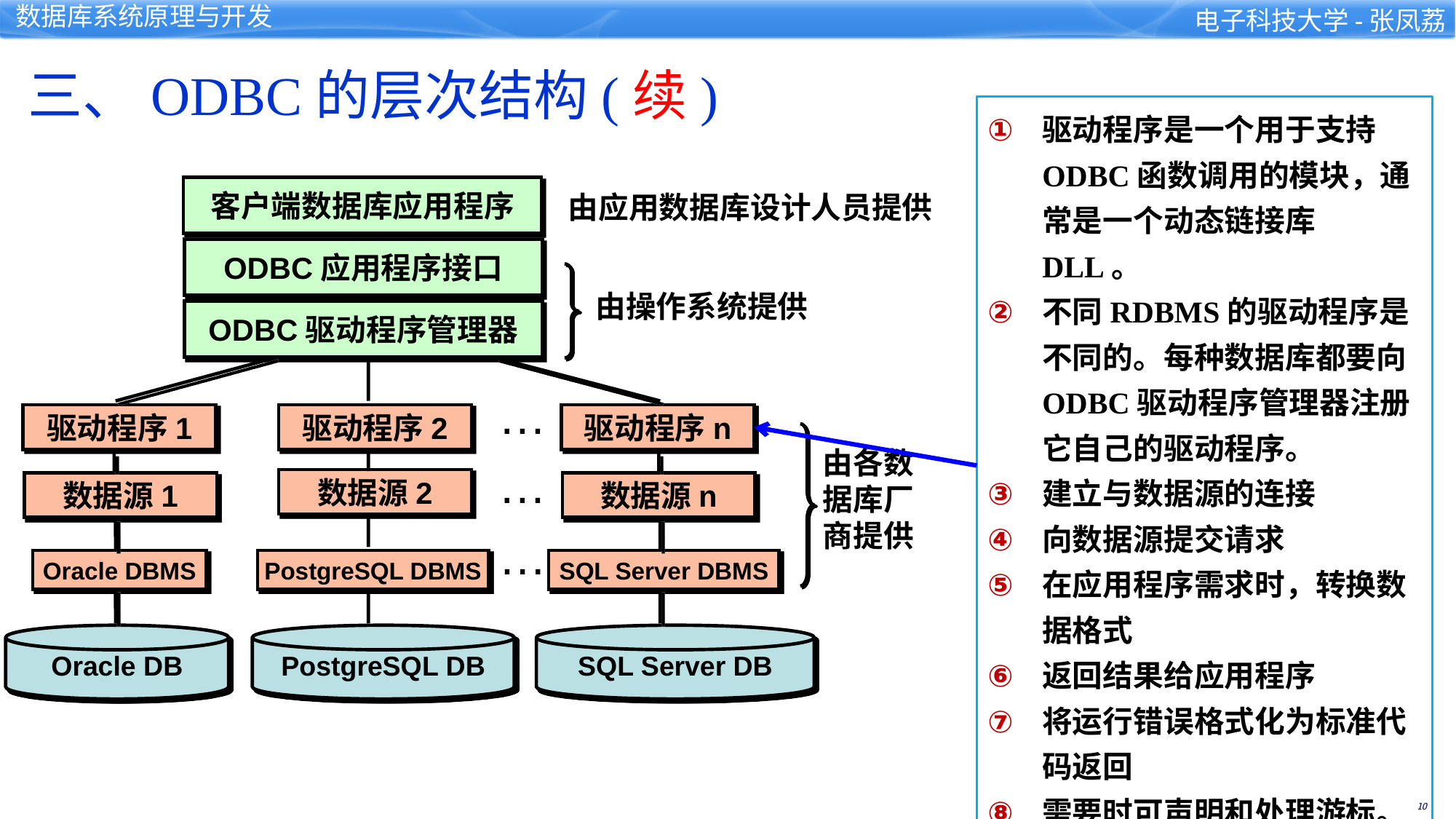

三、ODBC的层次结构(续)
驱动程序是一个用于支持ODBC函数调用的模块，通常是一个动态链接库DLL。
不同RDBMS的驱动程序是不同的。每种数据库都要向ODBC驱动程序管理器注册它自己的驱动程序。
建立与数据源的连接
向数据源提交请求
在应用程序需求时，转换数据格式
返回结果给应用程序
将运行错误格式化为标准代码返回
需要时可声明和处理游标。
客户端数据库应用程序
由应用数据库设计人员提供
ODBC应用程序接口

由操作系统提供
ODBC驱动程序管理器

…
驱动程序1
驱动程序2
驱动程序n

由各数据库厂商提供
…

数据源2
数据源1
数据源n

…
Oracle DBMS
PostgreSQL DBMS
SQL Server DBMS

Oracle DB

PostgreSQL DB

SQL Server DB